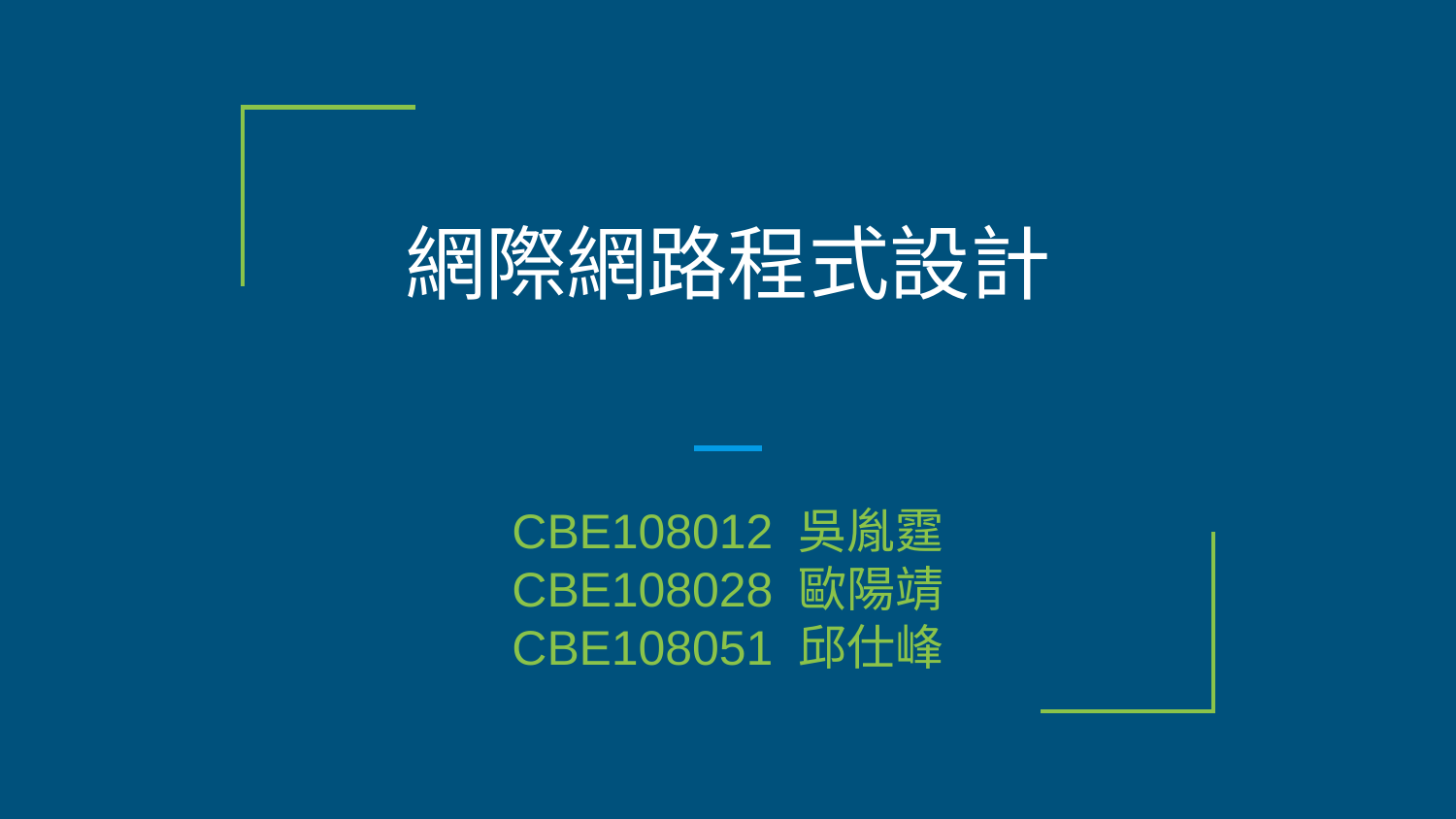

# 網際網路程式設計

CBE108012 吳胤霆
CBE108028 歐陽靖
CBE108051 邱仕峰